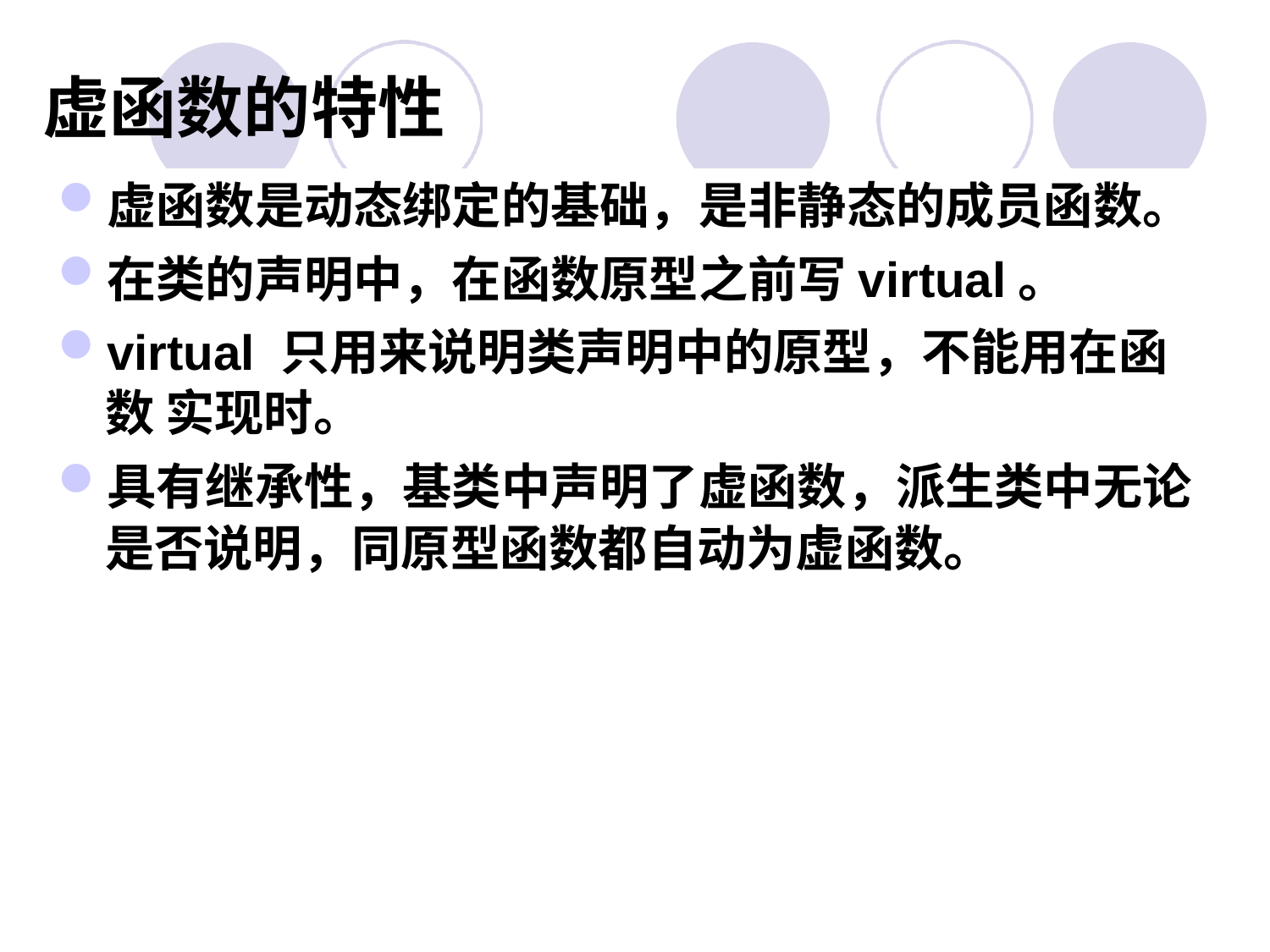

# 虚函数的特性
虚函数是动态绑定的基础，是非静态的成员函数。
在类的声明中，在函数原型之前写virtual。
virtual 只用来说明类声明中的原型，不能用在函数 实现时。
具有继承性，基类中声明了虚函数，派生类中无论 是否说明，同原型函数都自动为虚函数。